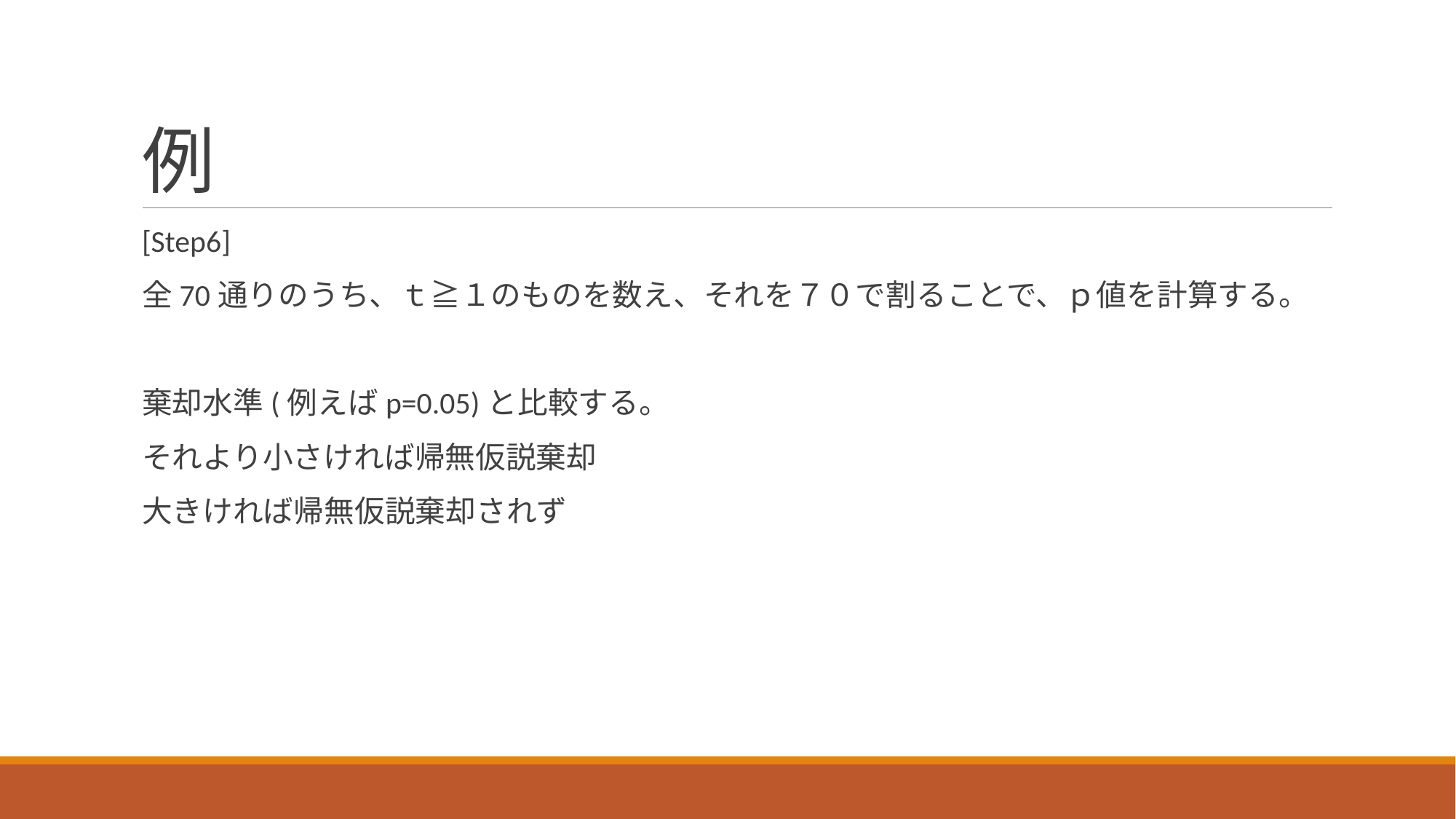

# 例
[Step6]
全70通りのうち、ｔ≧１のものを数え、それを７０で割ることで、ｐ値を計算する。

棄却水準(例えばp=0.05)と比較する。
それより小さければ帰無仮説棄却
大きければ帰無仮説棄却されず